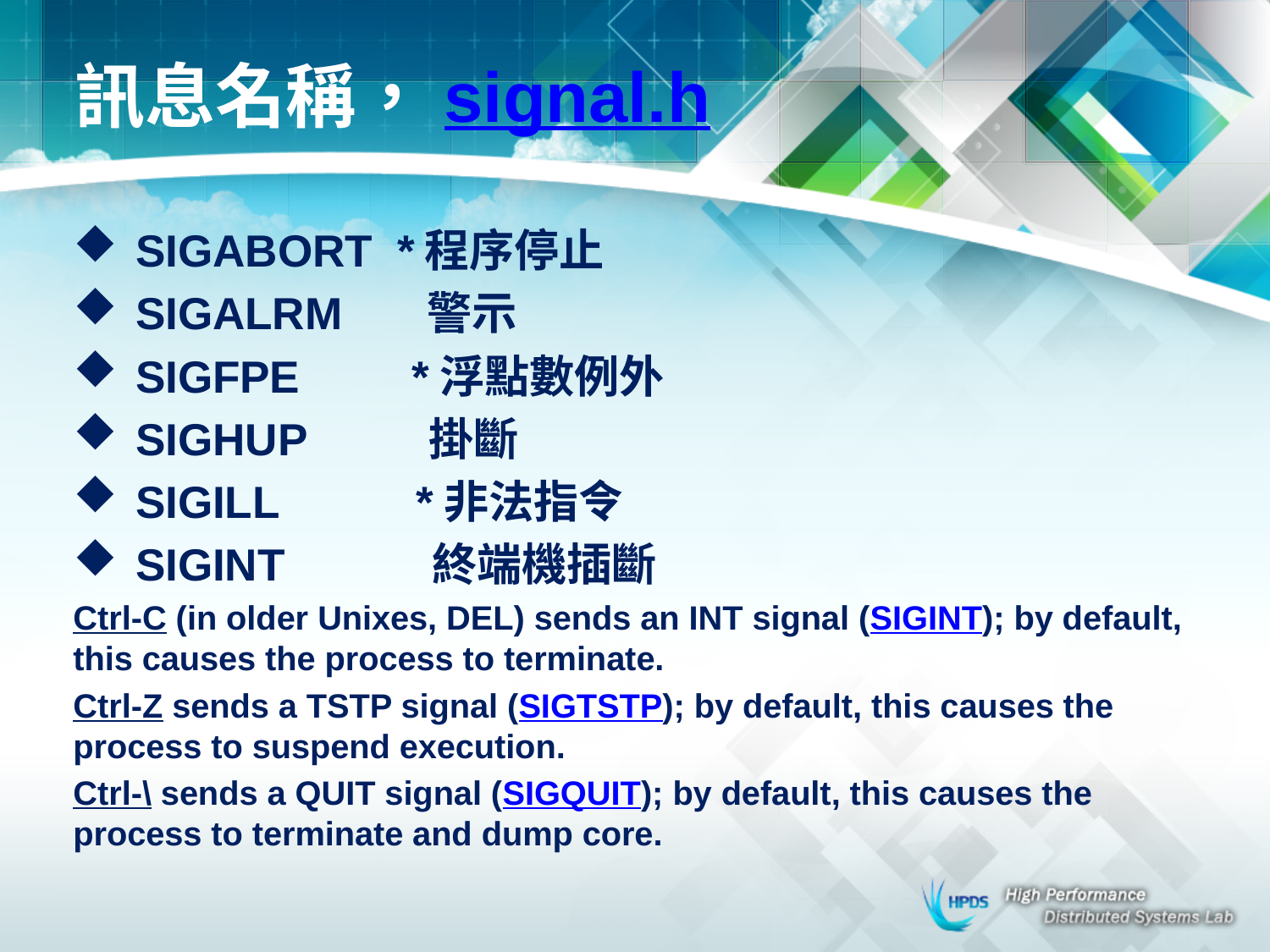

# 訊息名稱，signal.h
SIGABORT  *程序停止
SIGALRM      警示
SIGFPE         *浮點數例外
SIGHUP         掛斷
SIGILL           *非法指令
SIGINT           終端機插斷
Ctrl-C (in older Unixes, DEL) sends an INT signal (SIGINT); by default, this causes the process to terminate.
Ctrl-Z sends a TSTP signal (SIGTSTP); by default, this causes the process to suspend execution.
Ctrl-\ sends a QUIT signal (SIGQUIT); by default, this causes the process to terminate and dump core.